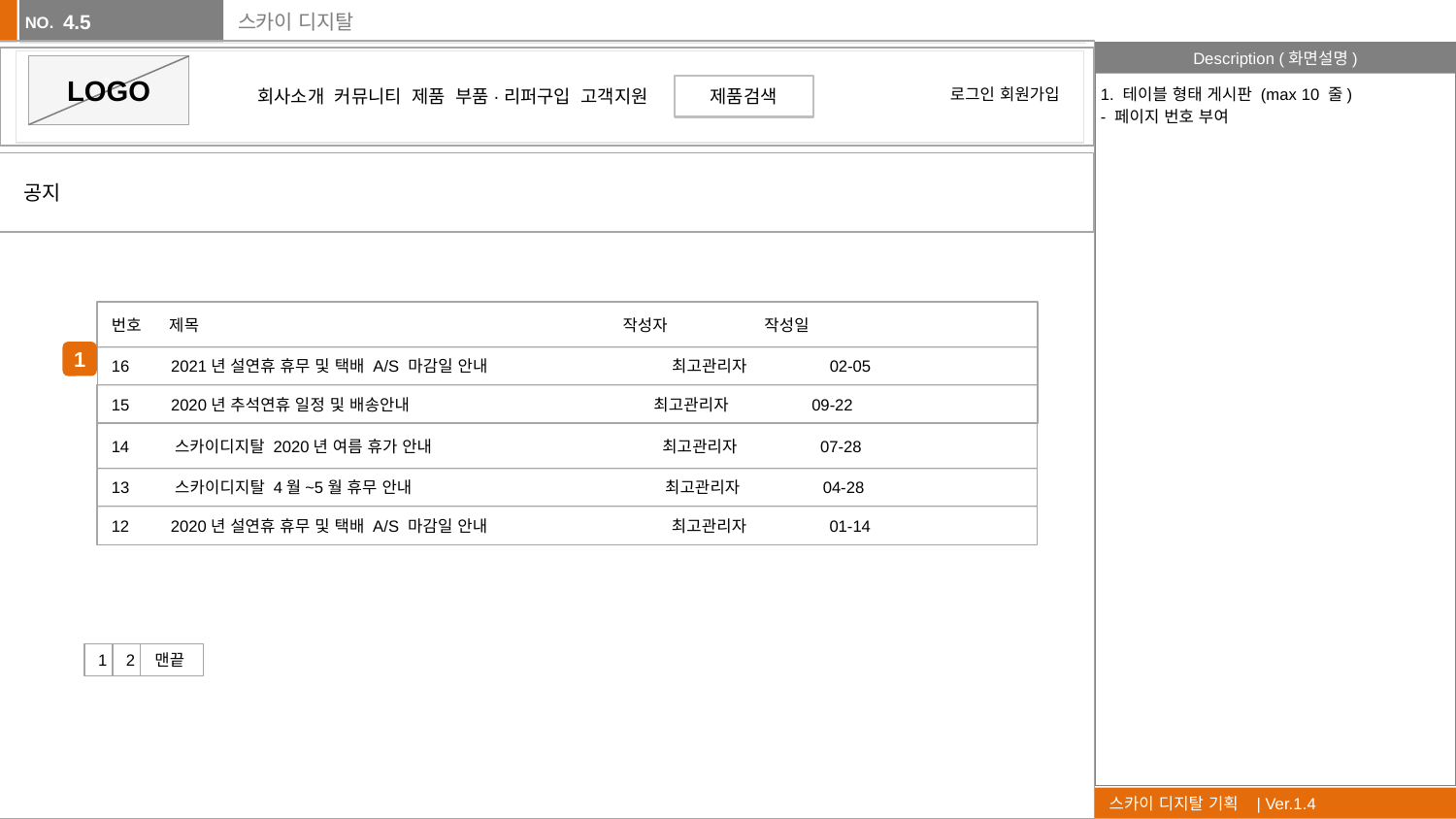

4.5
# 스카이 디지탈

`

`
`
LOGO
제품검색
1. 테이블 형태 게시판 (max 10 줄)
- 페이지 번호 부여
로그인 회원가입
회사소개  커뮤니티  제품  부품·리퍼구입  고객지원
 공지
번호      제목                                                                                            작성자                     작성일
1
16         2021년 설연휴 휴무 및 택배 A/S 마감일 안내                                        최고관리자                 02-05
15         2020년 추석연휴 일정 및 배송안내                                                     최고관리자                 09-22
14         스카이디지탈 2020년 여름 휴가 안내                                                  최고관리자                 07-28
13         스카이디지탈 4월~5월 휴무 안내                                                       최고관리자                 04-28
12         2020년 설연휴 휴무 및 택배 A/S 마감일 안내                                        최고관리자                 01-14
1
2
맨끝
공지사항